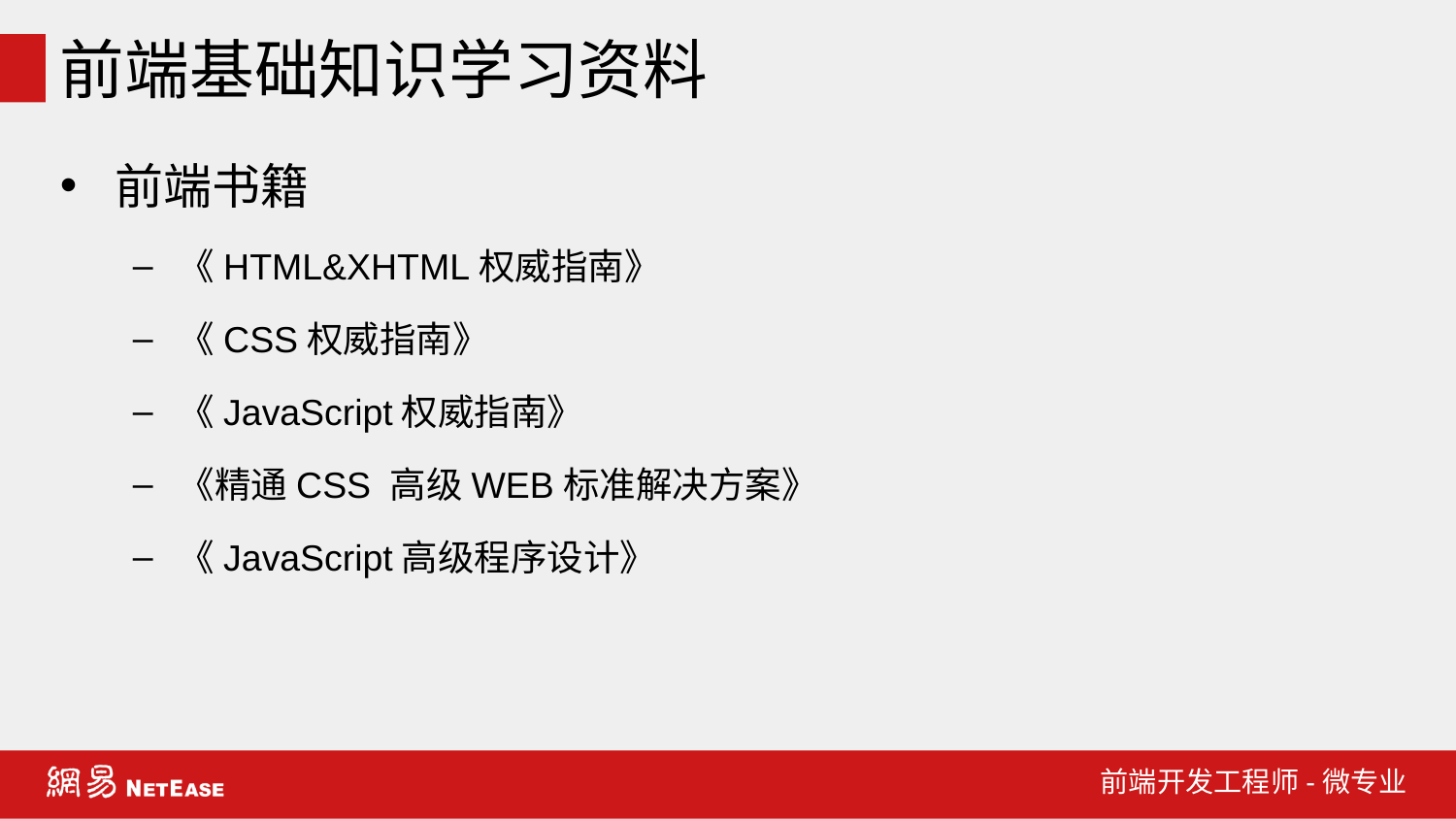

# 前端基础知识学习资料
前端书籍
《HTML&XHTML权威指南》
《CSS权威指南》
《JavaScript权威指南》
《精通CSS 高级WEB标准解决方案》
《JavaScript高级程序设计》

前端开发工程师-微专业